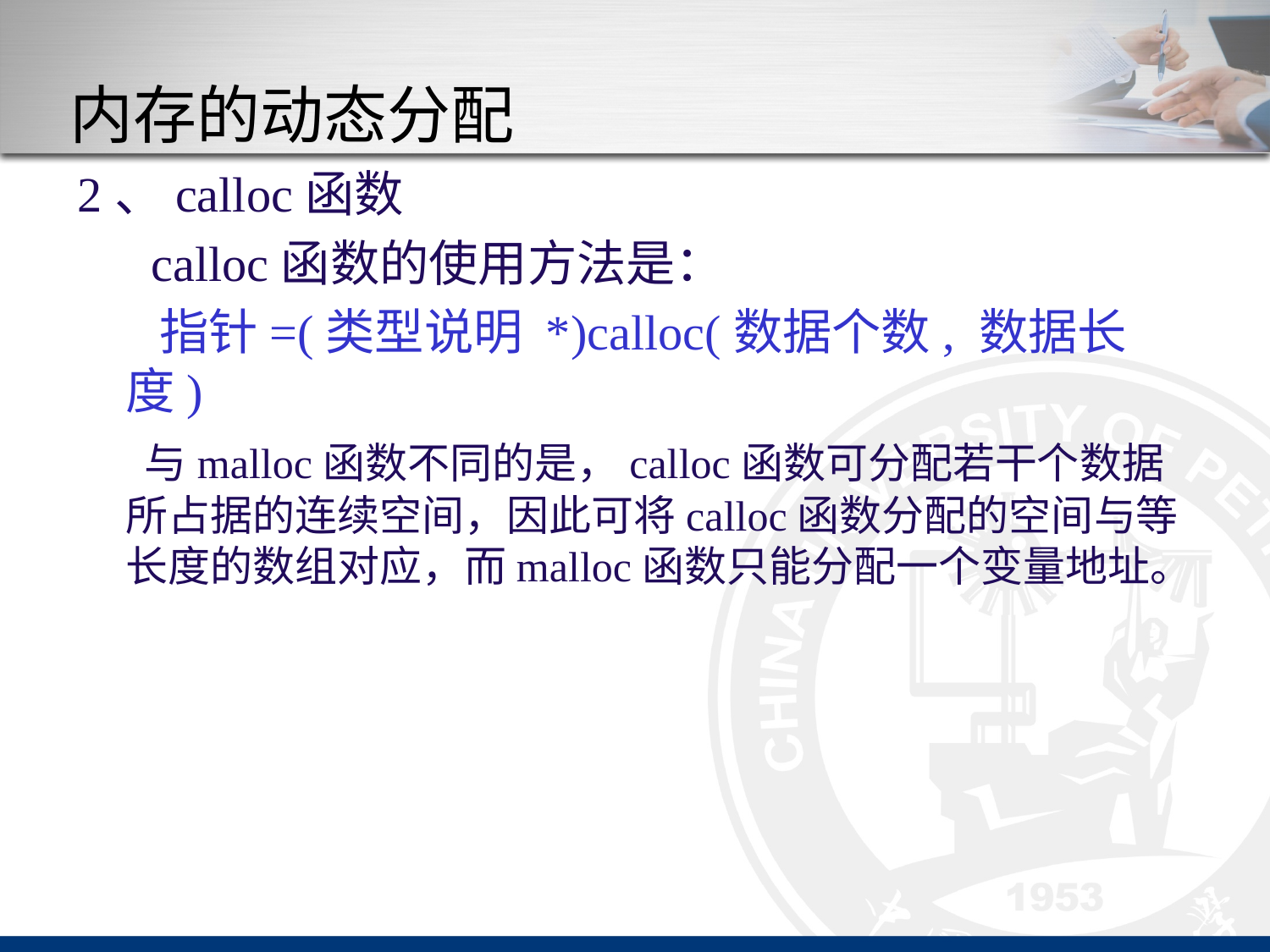

# 内存的动态分配
2、calloc函数
      calloc函数的使用方法是：
	  指针=(类型说明 *)calloc(数据个数, 数据长度)
     与malloc函数不同的是，calloc函数可分配若干个数据所占据的连续空间，因此可将calloc函数分配的空间与等长度的数组对应，而malloc函数只能分配一个变量地址。